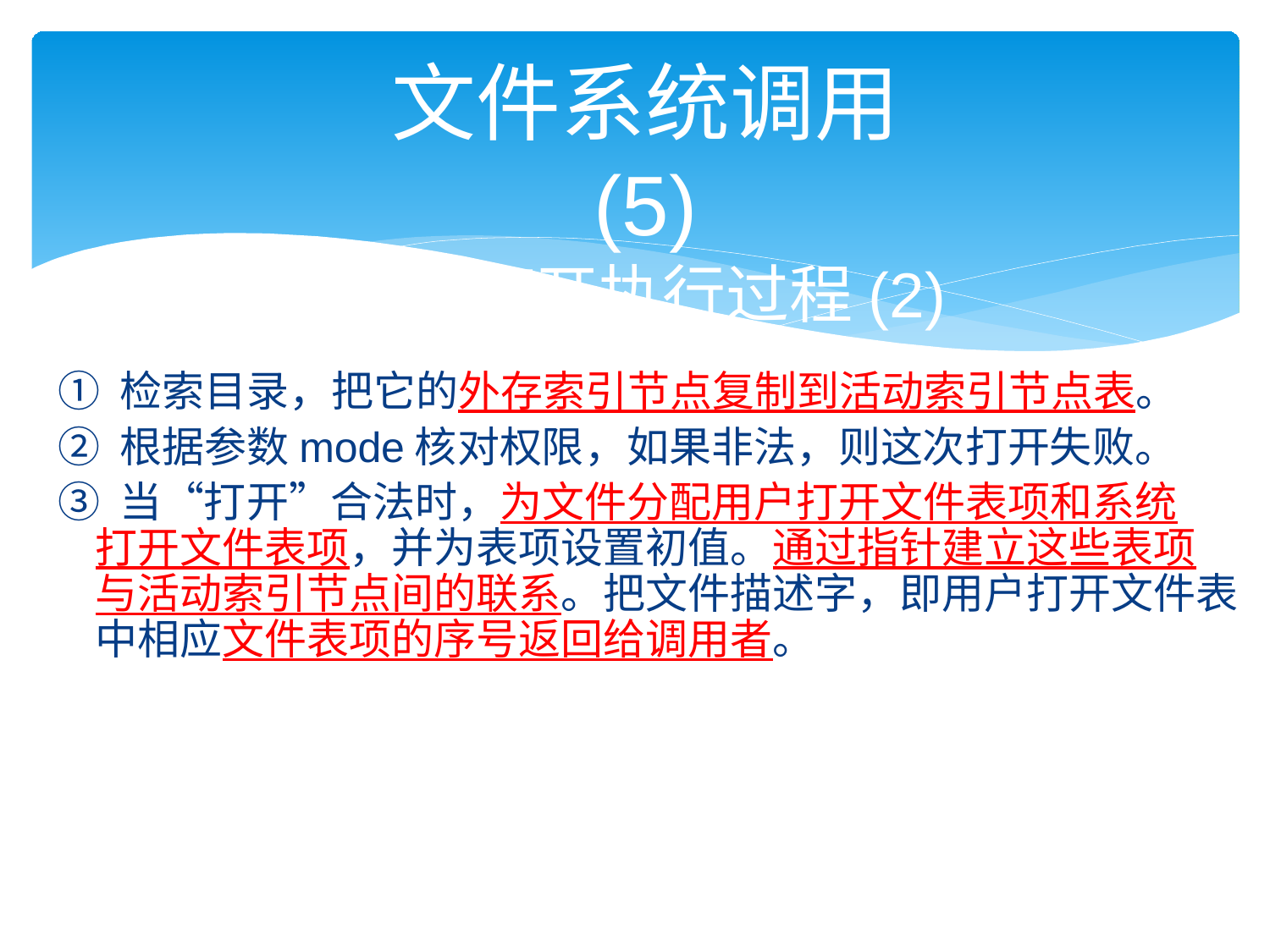

# 文件系统调用 (5)
文件打开执行过程(2)
① 检索目录，把它的外存索引节点复制到活动索引节点表。
② 根据参数mode核对权限，如果非法，则这次打开失败。
③ 当“打开”合法时，为文件分配用户打开文件表项和系统 打开文件表项，并为表项设置初值。通过指针建立这些表项 与活动索引节点间的联系。把文件描述字，即用户打开文件表 中相应文件表项的序号返回给调用者。